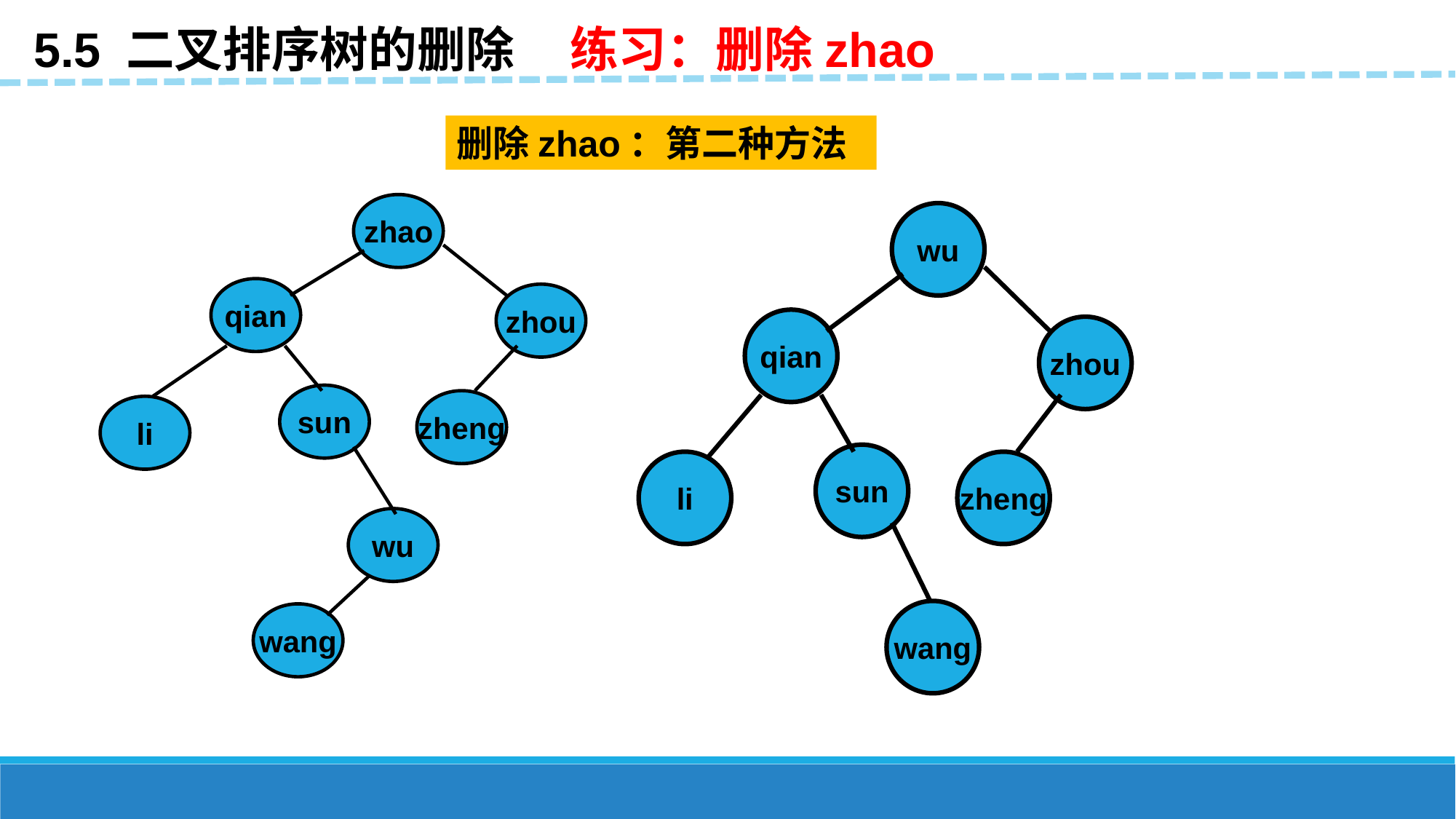

5.5 二叉排序树的删除     练习：删除zhao
删除zhao：第二种方法
zhao

qian
zhou

sun
zheng
li

wu

wang
wu

qian
zhou

sun
li
zheng

wang